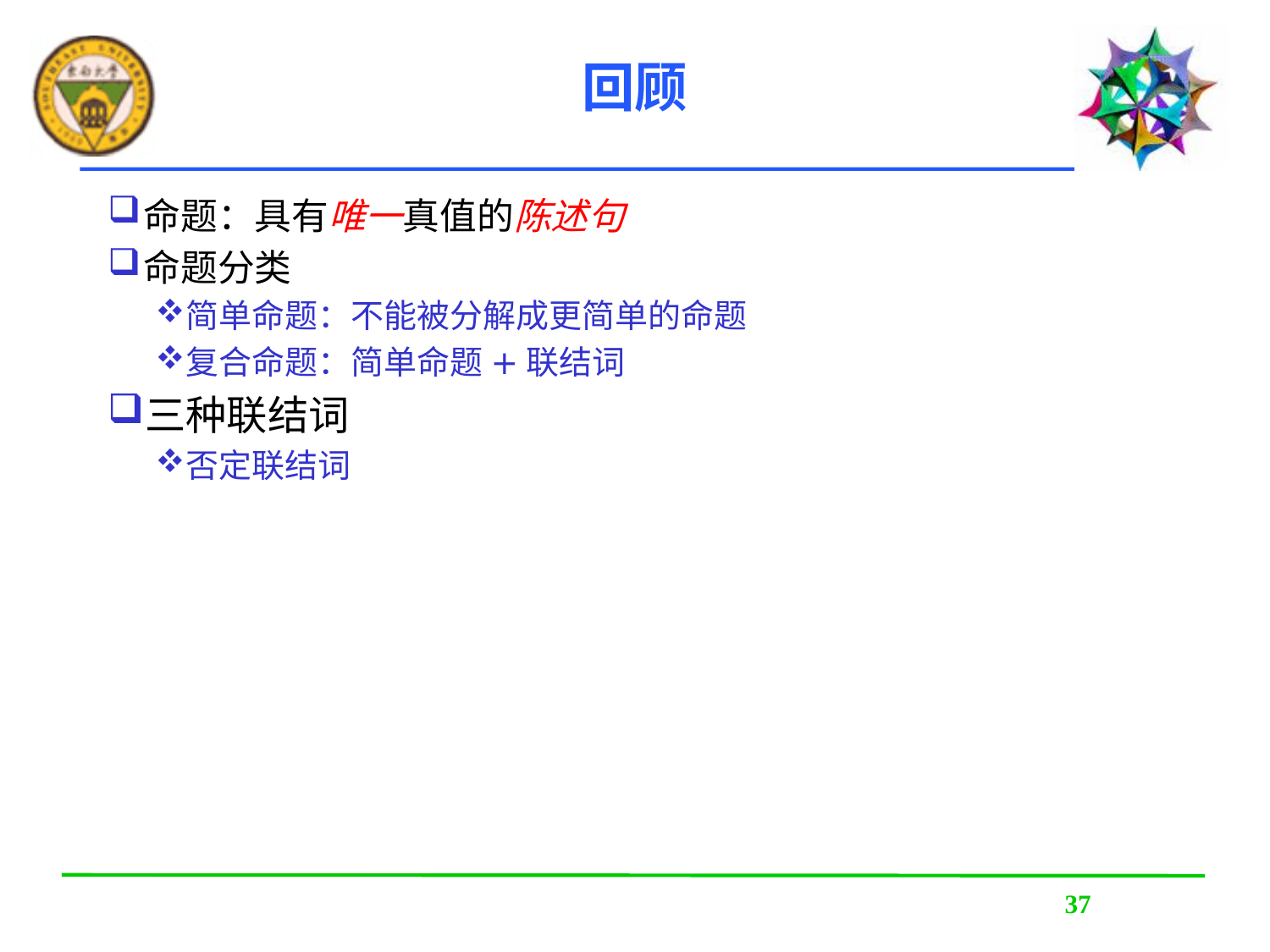

# 回顾
命题：具有唯一真值的陈述句
命题分类
简单命题：不能被分解成更简单的命题
复合命题：简单命题+联结词
三种联结词
否定联结词